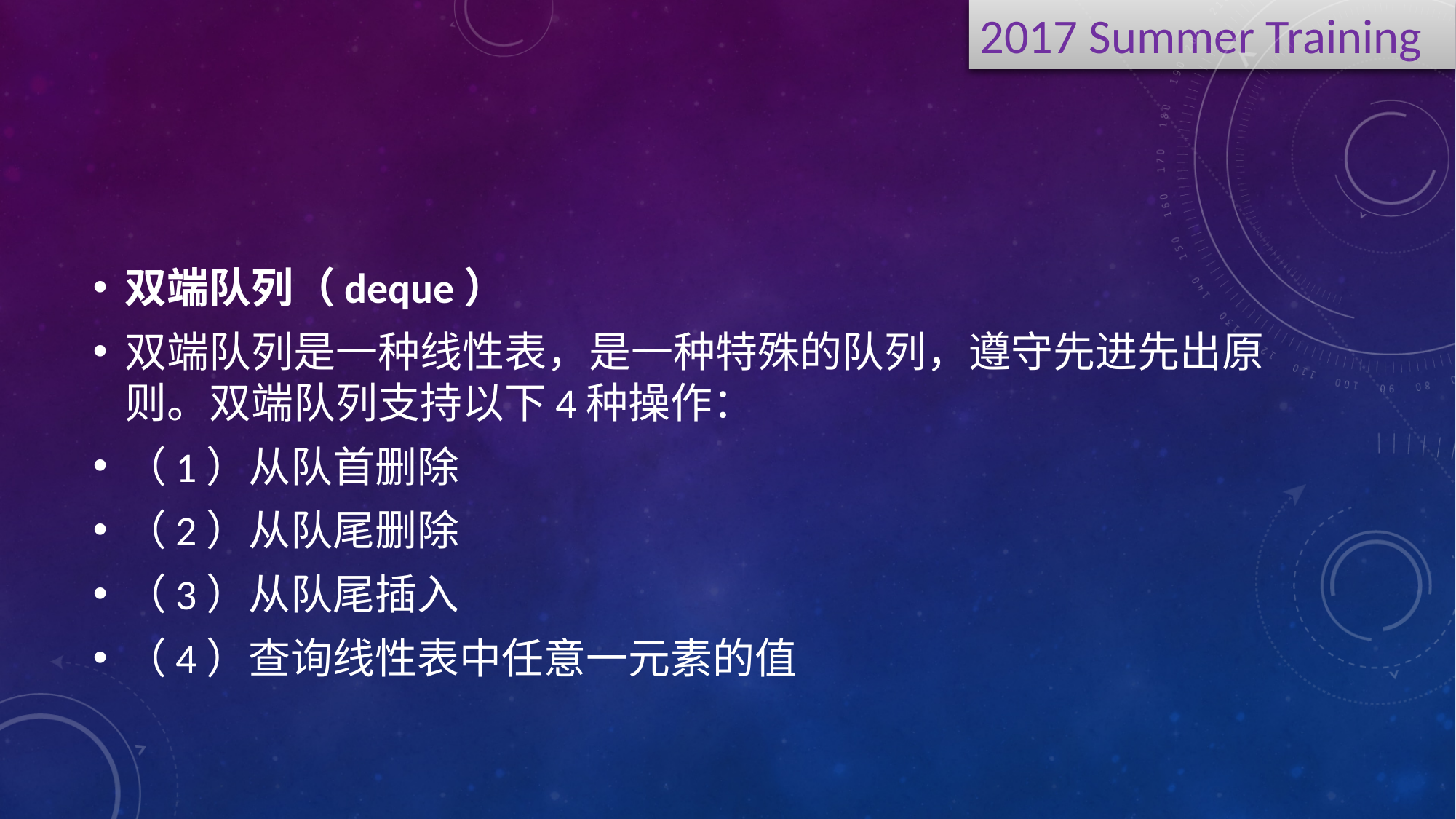

#
双端队列（deque）
双端队列是一种线性表，是一种特殊的队列，遵守先进先出原则。双端队列支持以下4种操作：
（1）从队首删除
（2）从队尾删除
（3）从队尾插入
（4）查询线性表中任意一元素的值